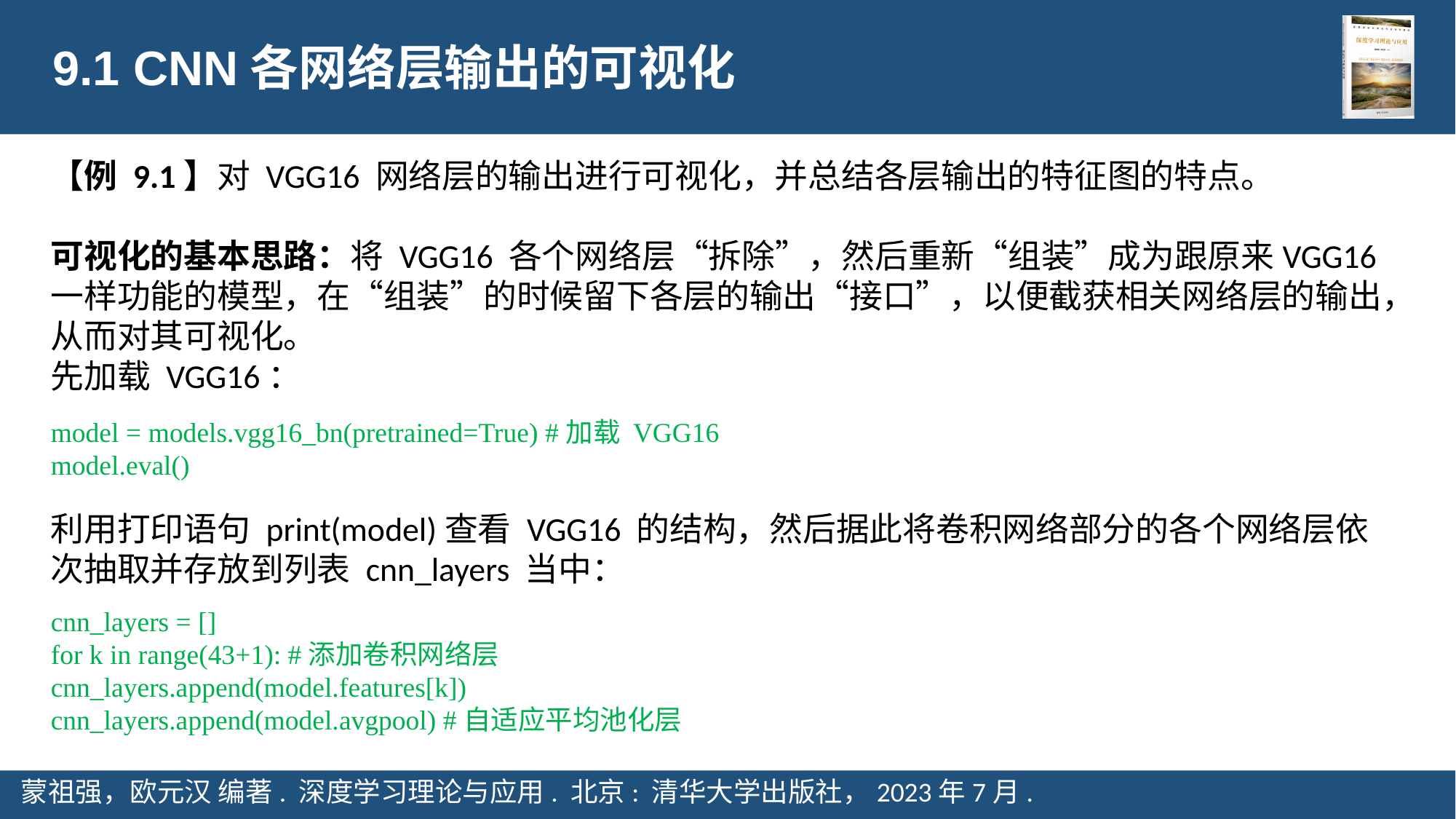

9.1 CNN各网络层输出的可视化
【例 9.1】对 VGG16 网络层的输出进行可视化，并总结各层输出的特征图的特点。

可视化的基本思路：将 VGG16 各个网络层“拆除”，然后重新“组装”成为跟原来VGG16 一样功能的模型，在“组装”的时候留下各层的输出“接口”，以便截获相关网络层的输出，从而对其可视化。
先加载 VGG16：

利用打印语句 print(model)查看 VGG16 的结构，然后据此将卷积网络部分的各个网络层依次抽取并存放到列表 cnn_layers 当中：

cnn_layers = []
for k in range(43+1): #添加卷积网络层
cnn_layers.append(model.features[k])
cnn_layers.append(model.avgpool) #自适应平均池化层
model = models.vgg16_bn(pretrained=True) #加载 VGG16
model.eval()